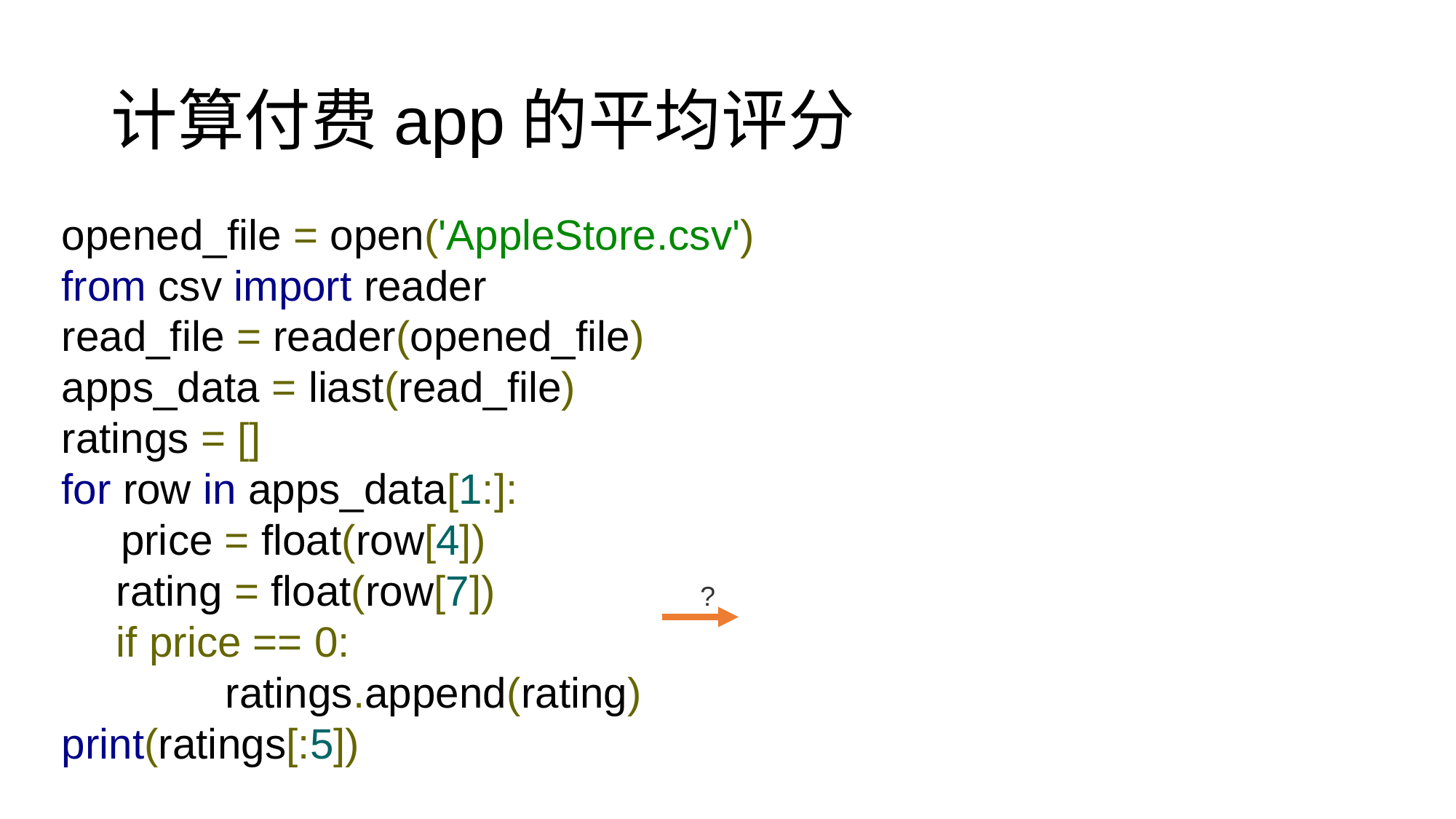

# 计算付费app的平均评分
opened_file = open('AppleStore.csv')
from csv import reader
read_file = reader(opened_file)
apps_data = liast(read_file)
ratings = []
for row in apps_data[1:]:
     price = float(row[4])
rating = float(row[7])
if price == 0:
	ratings.append(rating)
print(ratings[:5])
?